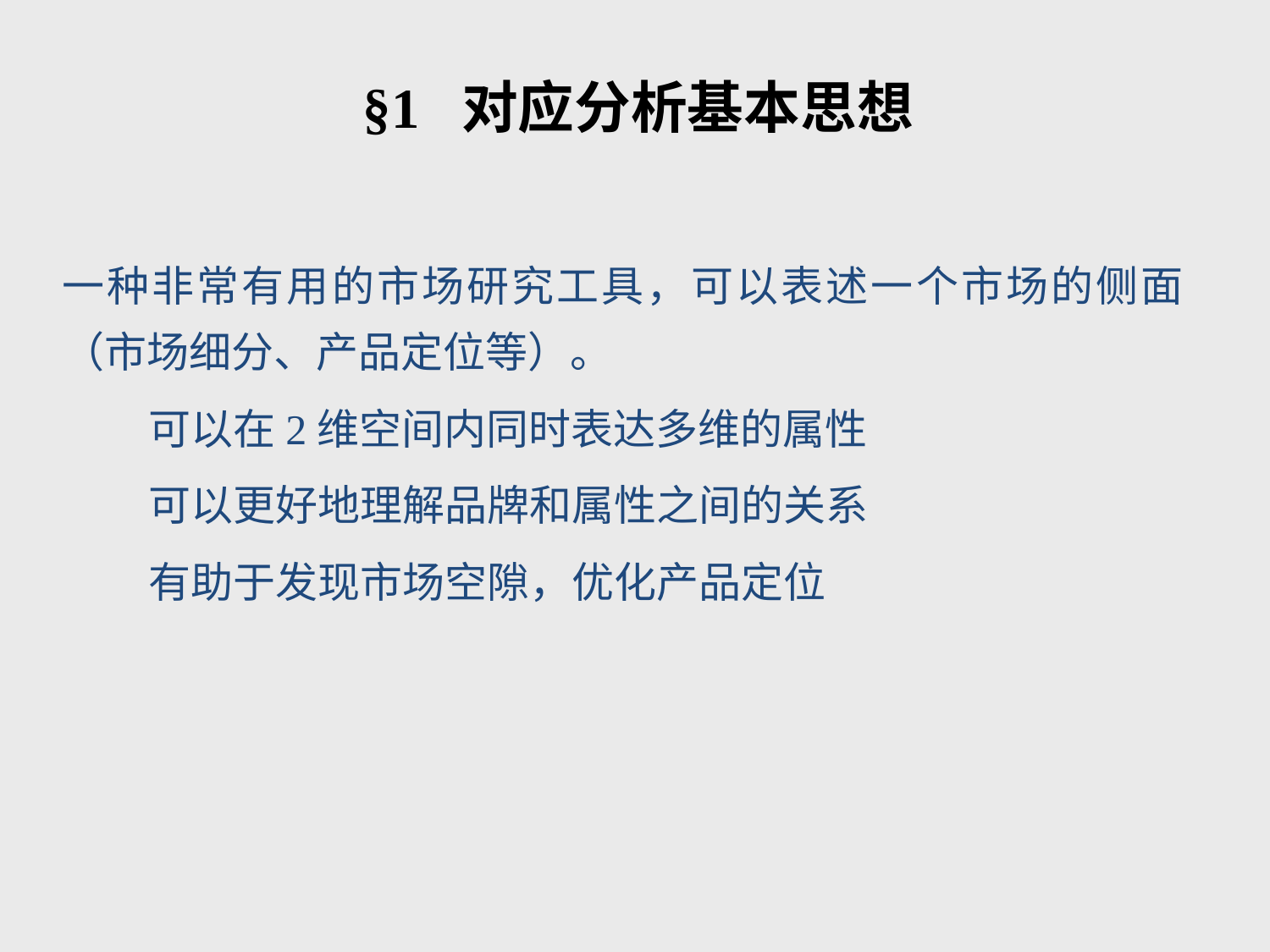

# §1  对应分析基本思想
一种非常有用的市场研究工具，可以表述一个市场的侧面（市场细分、产品定位等）。
可以在2维空间内同时表达多维的属性
可以更好地理解品牌和属性之间的关系
有助于发现市场空隙，优化产品定位